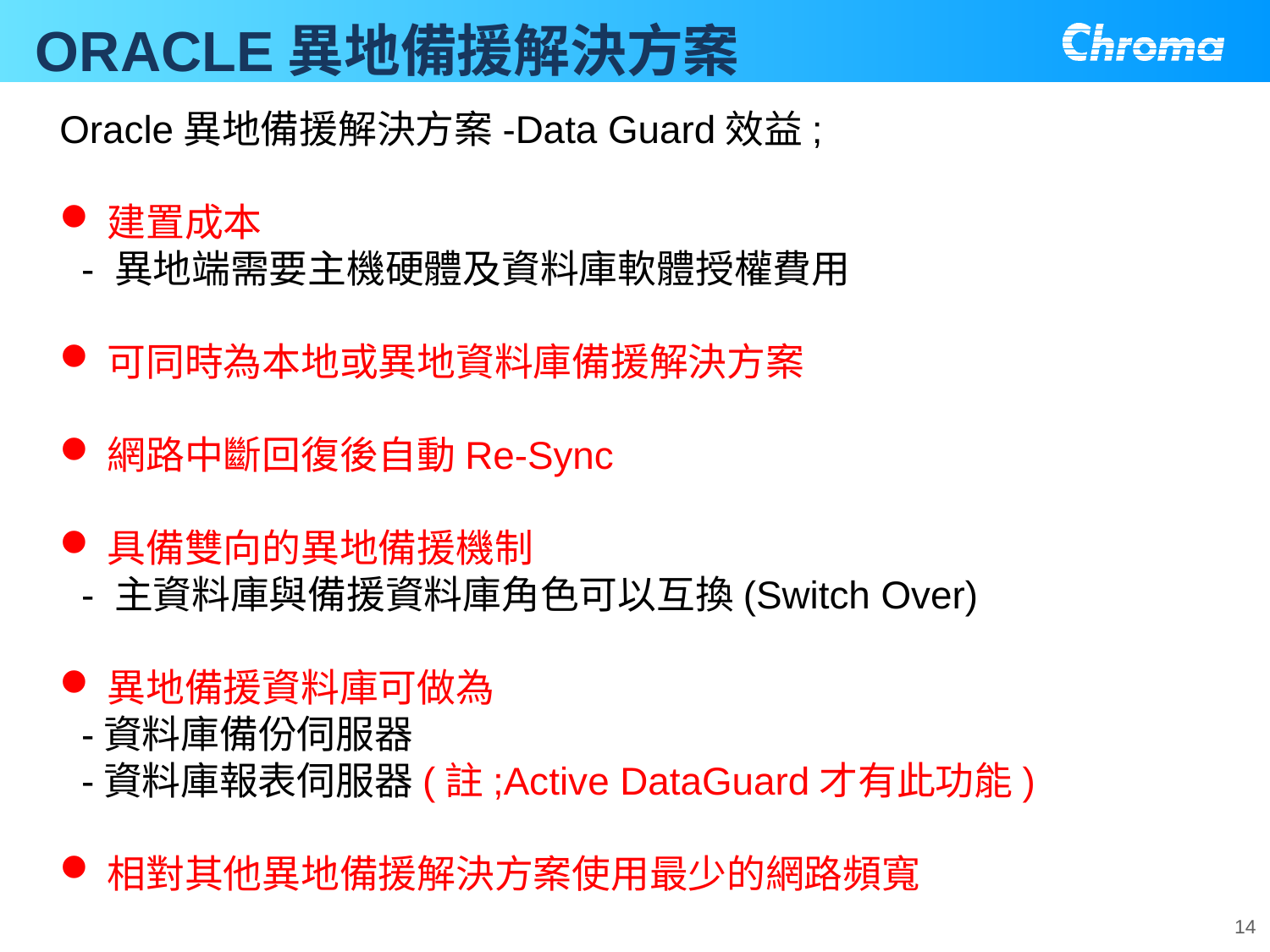

# ORACLE異地備援解決方案
Oracle異地備援解決方案-Data Guard效益;

建置成本
  - 異地端需要主機硬體及資料庫軟體授權費用

可同時為本地或異地資料庫備援解決方案

網路中斷回復後自動Re-Sync

具備雙向的異地備援機制
  - 主資料庫與備援資料庫角色可以互換(Switch Over)

異地備援資料庫可做為
  -資料庫備份伺服器
  -資料庫報表伺服器(註;Active DataGuard才有此功能)

相對其他異地備援解決方案使用最少的網路頻寬